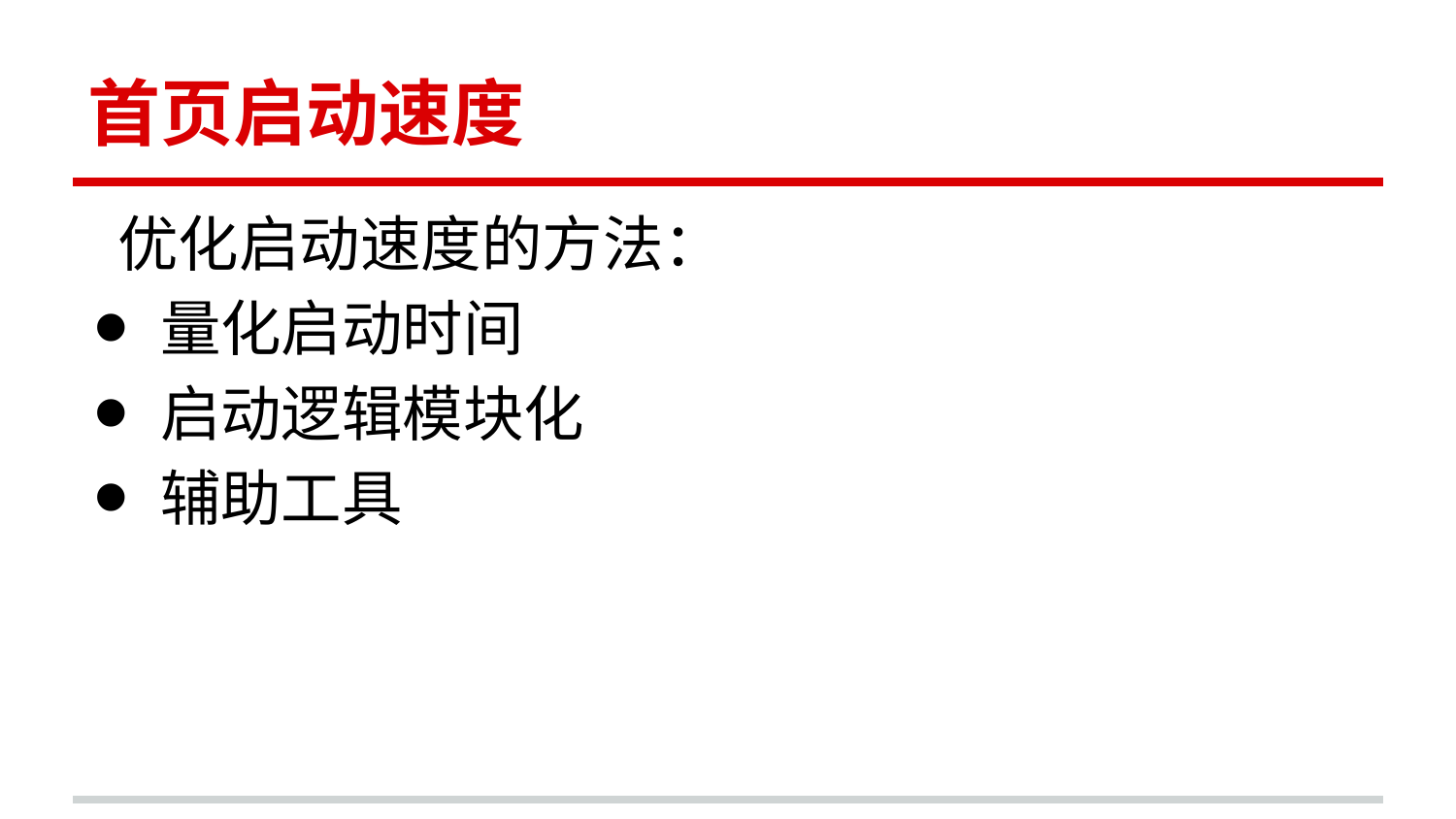

# 首页启动速度
优化启动速度的方法：
量化启动时间
启动逻辑模块化
辅助工具